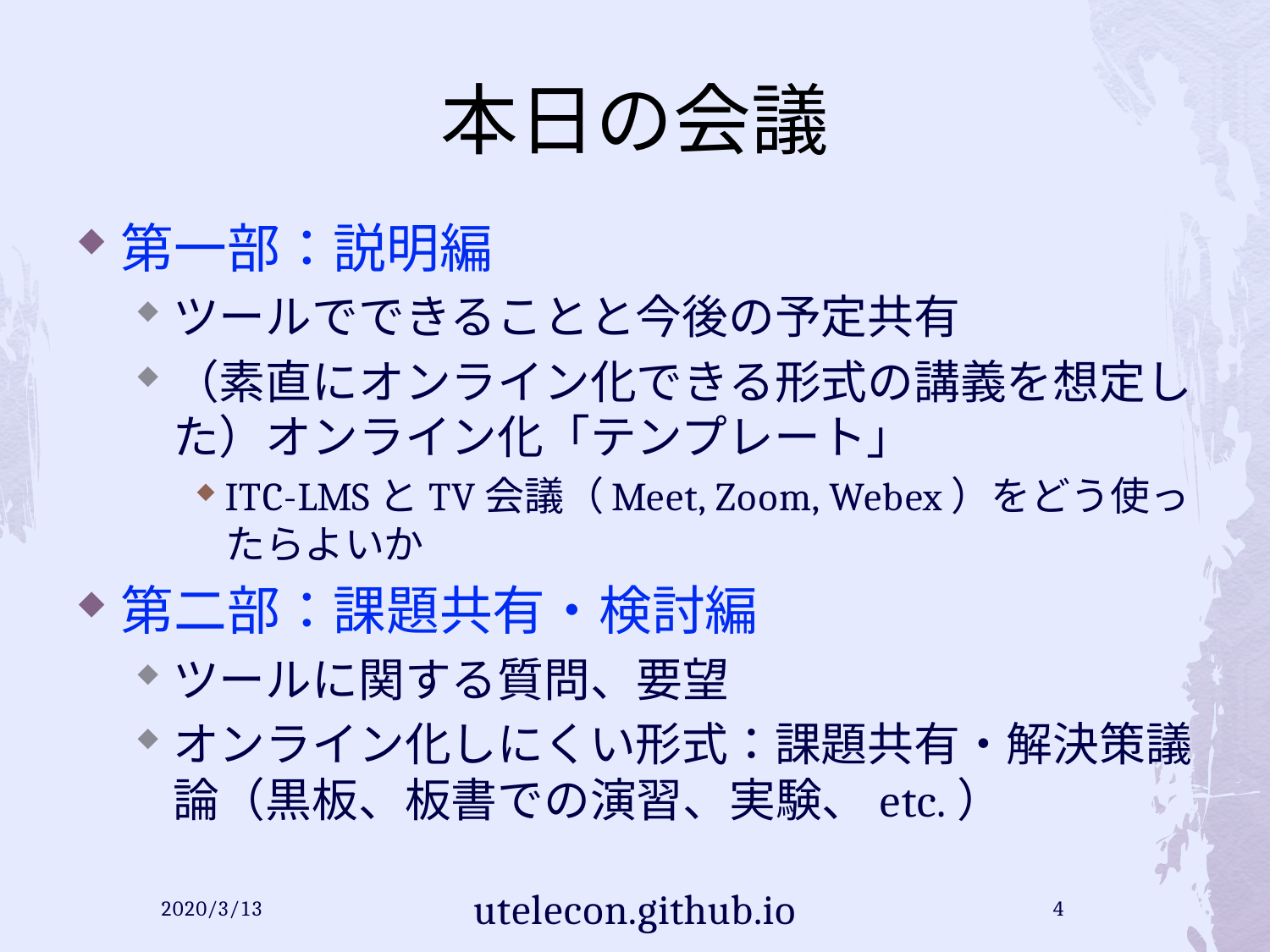

# 本日の会議
第一部：説明編
ツールでできることと今後の予定共有
（素直にオンライン化できる形式の講義を想定した）オンライン化「テンプレート」
ITC-LMSとTV会議（Meet, Zoom, Webex）をどう使ったらよいか
第二部：課題共有・検討編
ツールに関する質問、要望
オンライン化しにくい形式：課題共有・解決策議論（黒板、板書での演習、実験、etc.）
2020/3/13
utelecon.github.io
4